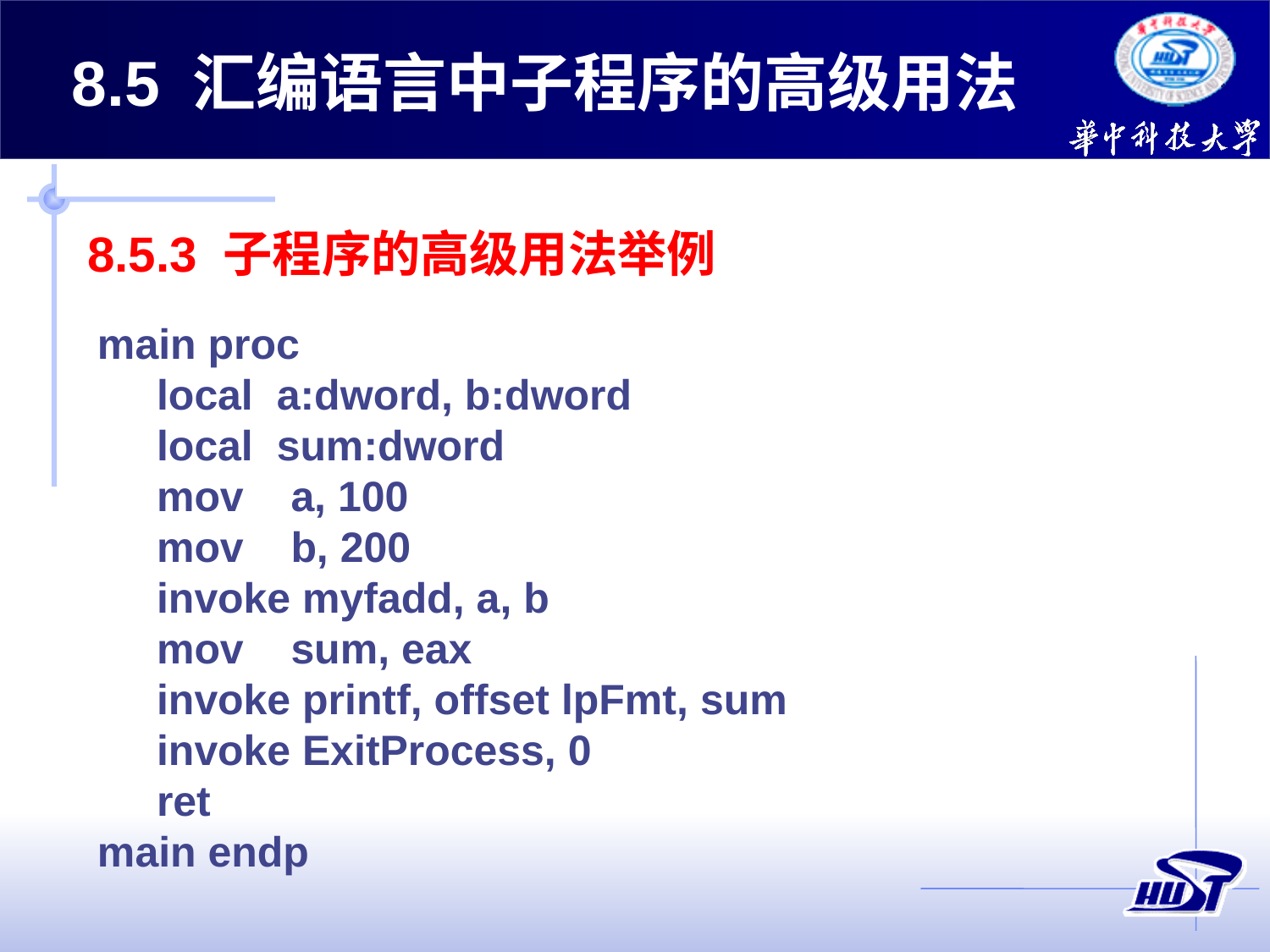

8.5 汇编语言中子程序的高级用法
8.5.3 子程序的高级用法举例
main proc
     local  a:dword, b:dword
     local  sum:dword
     mov    a, 100
     mov    b, 200
     invoke myfadd, a, b
     mov    sum, eax
     invoke printf, offset lpFmt, sum
     invoke ExitProcess, 0
     ret
main endp